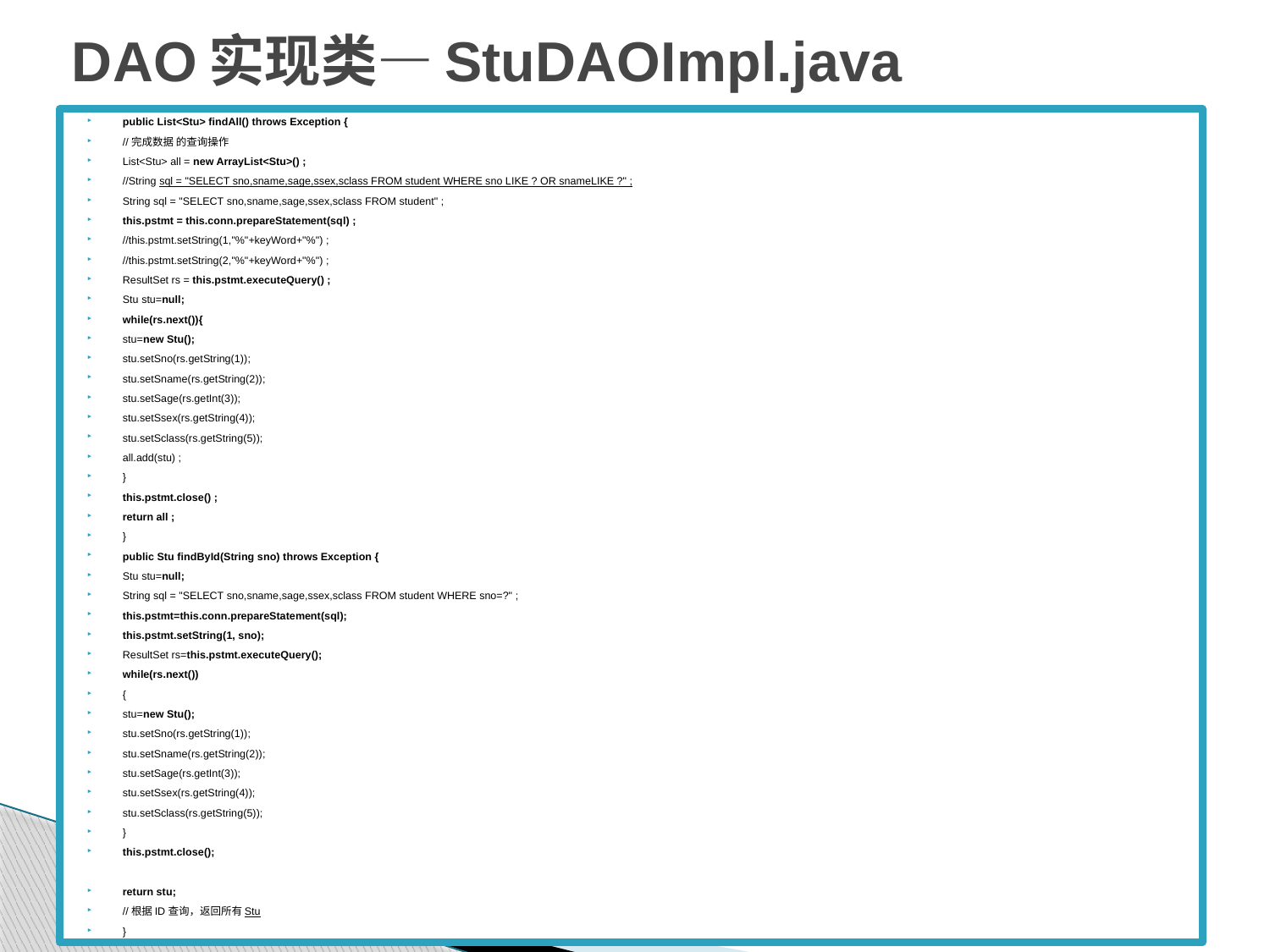

# DAO实现类—StuDAOImpl.java
public List<Stu> findAll() throws Exception {
//完成数据 的查询操作
List<Stu> all = new ArrayList<Stu>() ;
//String sql = "SELECT sno,sname,sage,ssex,sclass FROM student WHERE sno LIKE ? OR snameLIKE ?" ;
String sql = "SELECT sno,sname,sage,ssex,sclass FROM student" ;
this.pstmt = this.conn.prepareStatement(sql) ;
//this.pstmt.setString(1,"%"+keyWord+"%") ;
//this.pstmt.setString(2,"%"+keyWord+"%") ;
ResultSet rs = this.pstmt.executeQuery() ;
Stu stu=null;
while(rs.next()){
stu=new Stu();
stu.setSno(rs.getString(1));
stu.setSname(rs.getString(2));
stu.setSage(rs.getInt(3));
stu.setSsex(rs.getString(4));
stu.setSclass(rs.getString(5));
all.add(stu) ;
}
this.pstmt.close() ;
return all ;
}
public Stu findById(String sno) throws Exception {
Stu stu=null;
String sql = "SELECT sno,sname,sage,ssex,sclass FROM student WHERE sno=?" ;
this.pstmt=this.conn.prepareStatement(sql);
this.pstmt.setString(1, sno);
ResultSet rs=this.pstmt.executeQuery();
while(rs.next())
{
stu=new Stu();
stu.setSno(rs.getString(1));
stu.setSname(rs.getString(2));
stu.setSage(rs.getInt(3));
stu.setSsex(rs.getString(4));
stu.setSclass(rs.getString(5));
}
this.pstmt.close();

return stu;
//根据ID查询，返回所有Stu
}